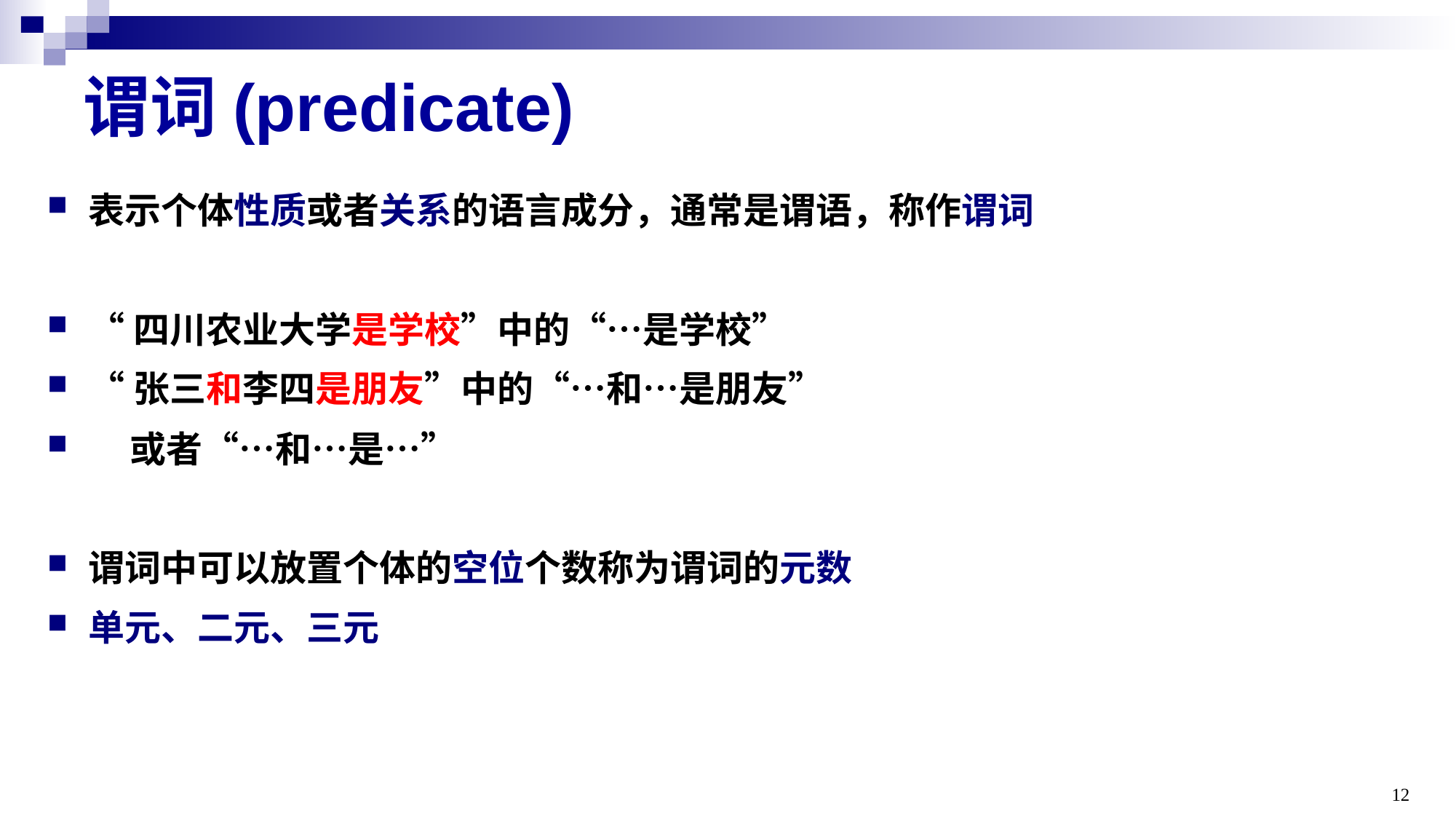

# 谓词(predicate)
表示个体性质或者关系的语言成分，通常是谓语，称作谓词

“四川农业大学是学校”中的“…是学校”
“张三和李四是朋友”中的“…和…是朋友”
    或者“…和…是…”

谓词中可以放置个体的空位个数称为谓词的元数
单元、二元、三元
12